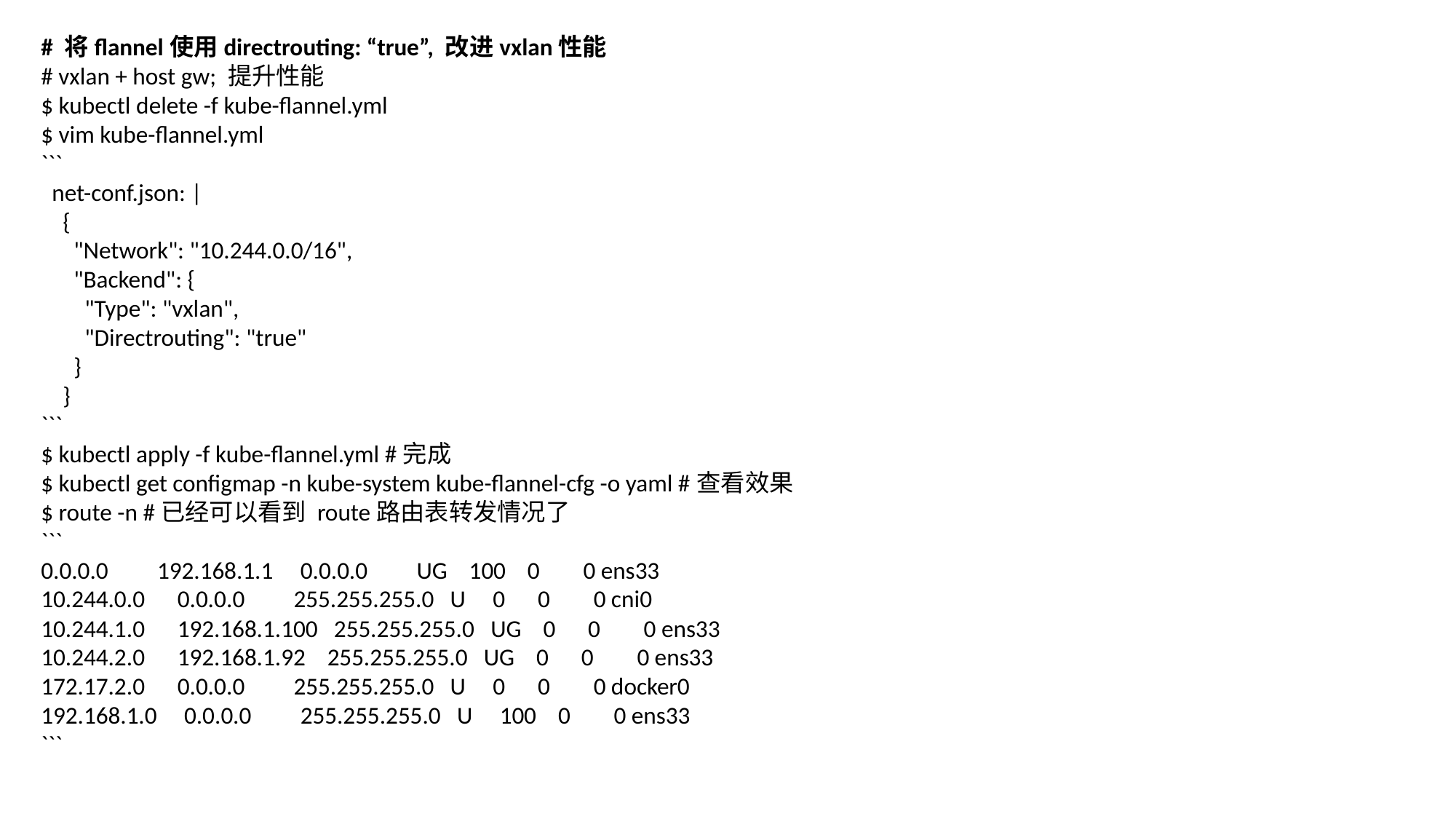

# 将flannel使用directrouting: “true”, 改进vxlan性能
# vxlan + host gw; 提升性能
$ kubectl delete -f kube-flannel.yml
$ vim kube-flannel.yml
```
  net-conf.json: |
    {
      "Network": "10.244.0.0/16",
      "Backend": {
        "Type": "vxlan",
        "Directrouting": "true"
      }
    }
```
$ kubectl apply -f kube-flannel.yml #完成
$ kubectl get configmap -n kube-system kube-flannel-cfg -o yaml #查看效果
$ route -n #已经可以看到 route路由表转发情况了
```
0.0.0.0         192.168.1.1     0.0.0.0         UG    100    0        0 ens33
10.244.0.0      0.0.0.0         255.255.255.0   U     0      0        0 cni0
10.244.1.0      192.168.1.100   255.255.255.0   UG    0      0        0 ens33
10.244.2.0      192.168.1.92    255.255.255.0   UG    0      0        0 ens33
172.17.2.0      0.0.0.0         255.255.255.0   U     0      0        0 docker0
192.168.1.0     0.0.0.0         255.255.255.0   U     100    0        0 ens33
```